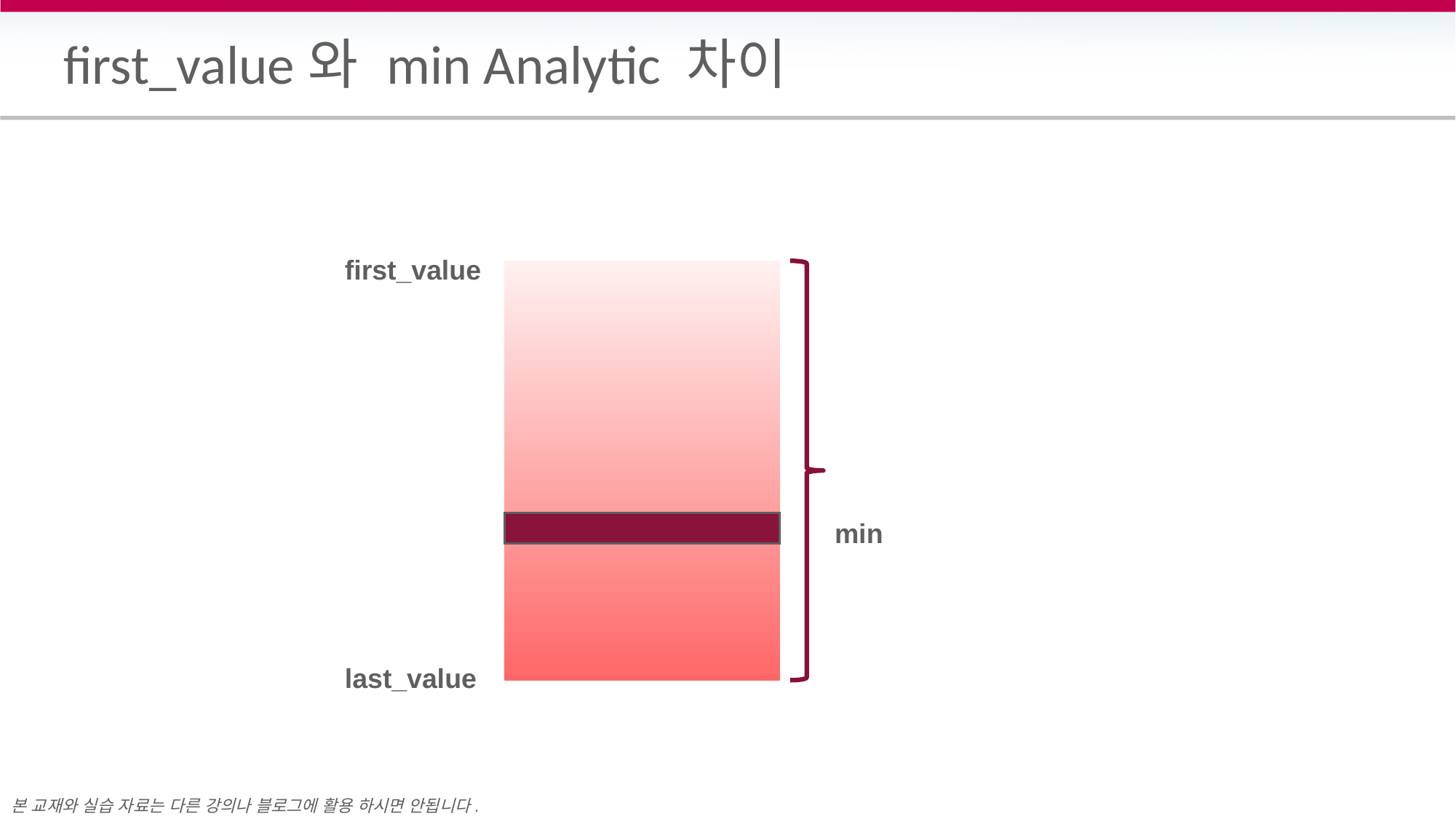

# first_value와 min Analytic 차이
first_value

min
last_value